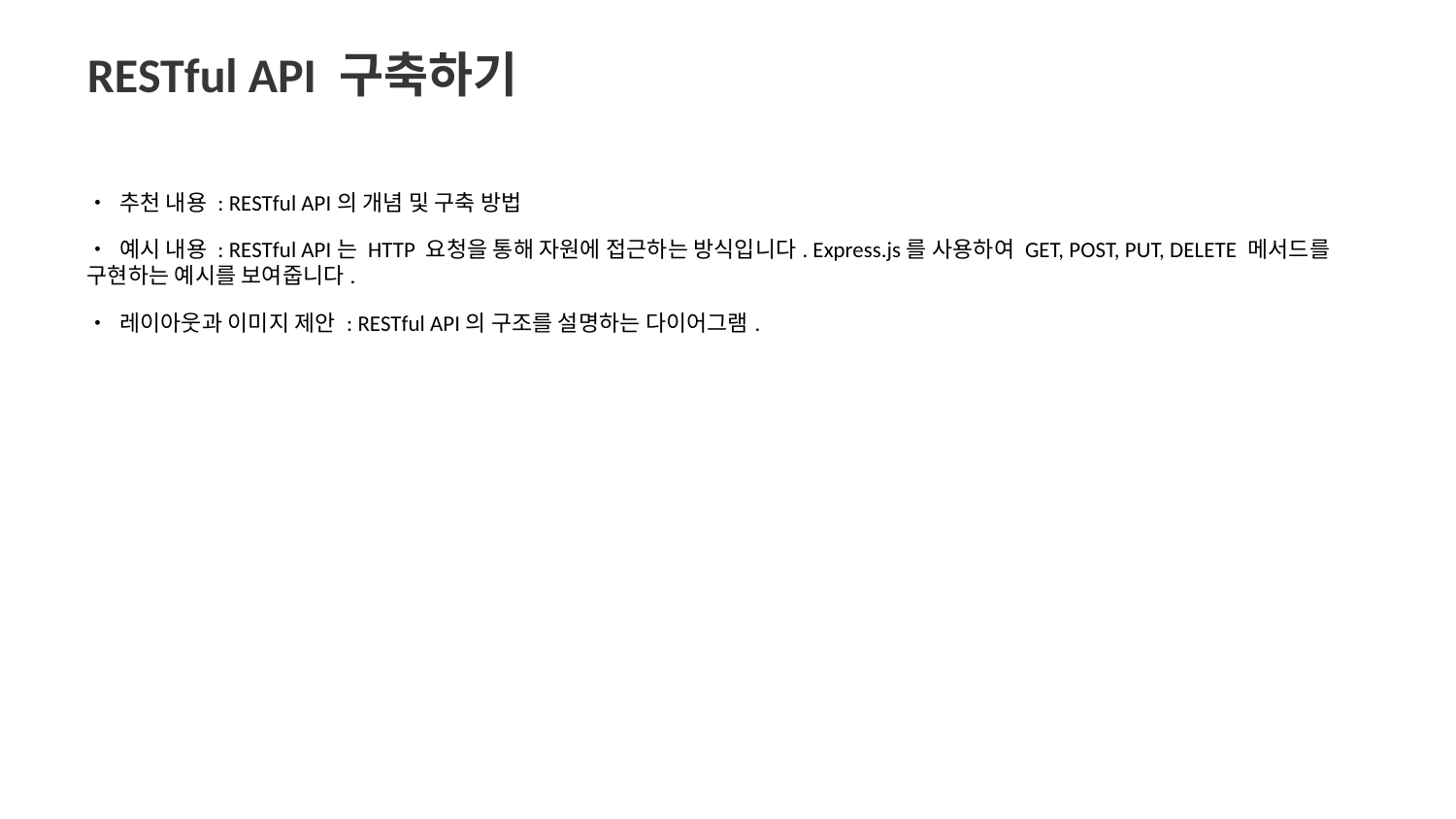

RESTful API 구축하기
• 추천 내용 : RESTful API의 개념 및 구축 방법
• 예시 내용 : RESTful API는 HTTP 요청을 통해 자원에 접근하는 방식입니다. Express.js를 사용하여 GET, POST, PUT, DELETE 메서드를 구현하는 예시를 보여줍니다.
• 레이아웃과 이미지 제안 : RESTful API의 구조를 설명하는 다이어그램.